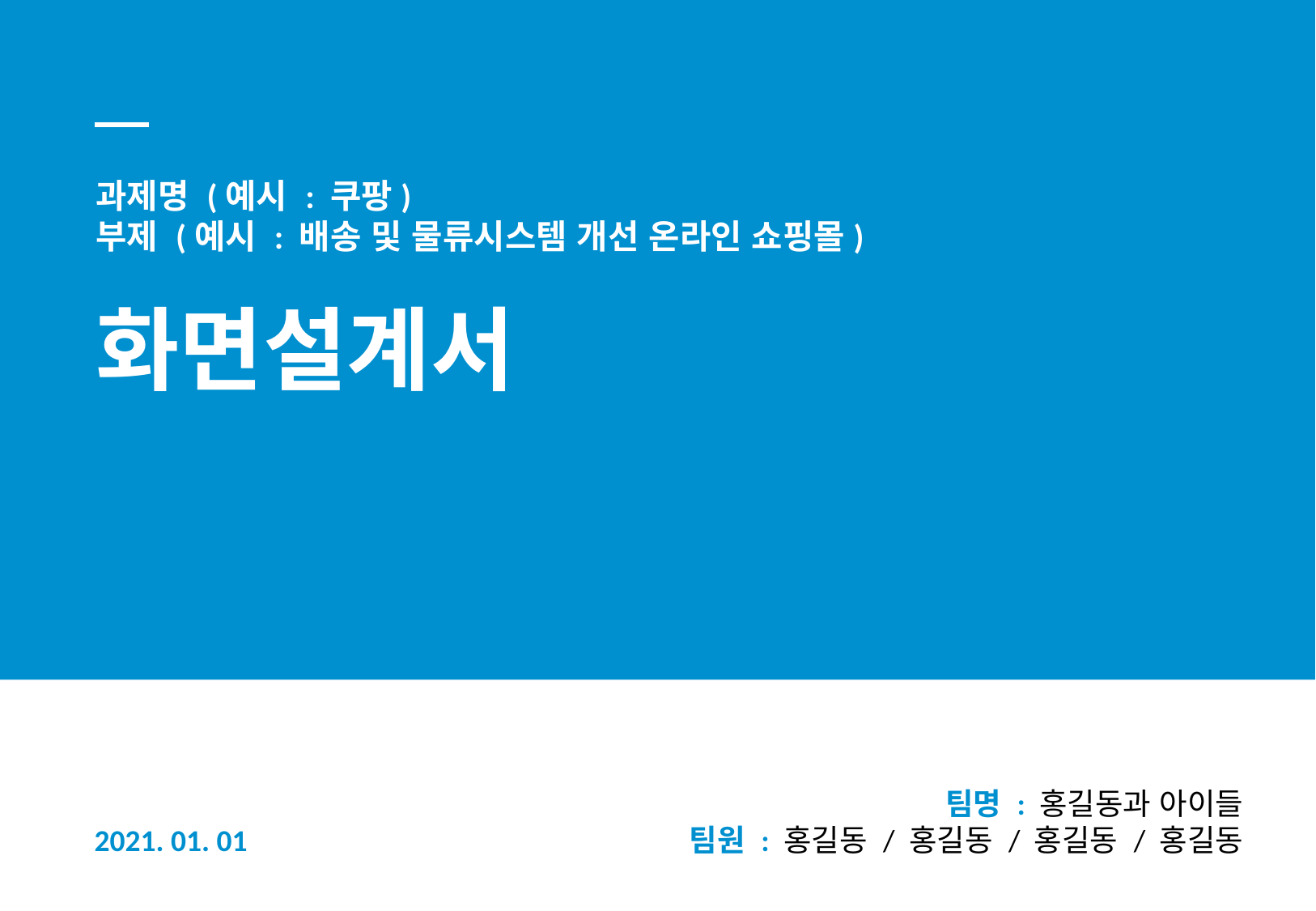

과제명 (예시 : 쿠팡)
부제 (예시 : 배송 및 물류시스템 개선 온라인 쇼핑몰)

화면설계서
팀명 : 홍길동과 아이들
팀원 : 홍길동 / 홍길동 / 홍길동 / 홍길동
2021. 01. 01